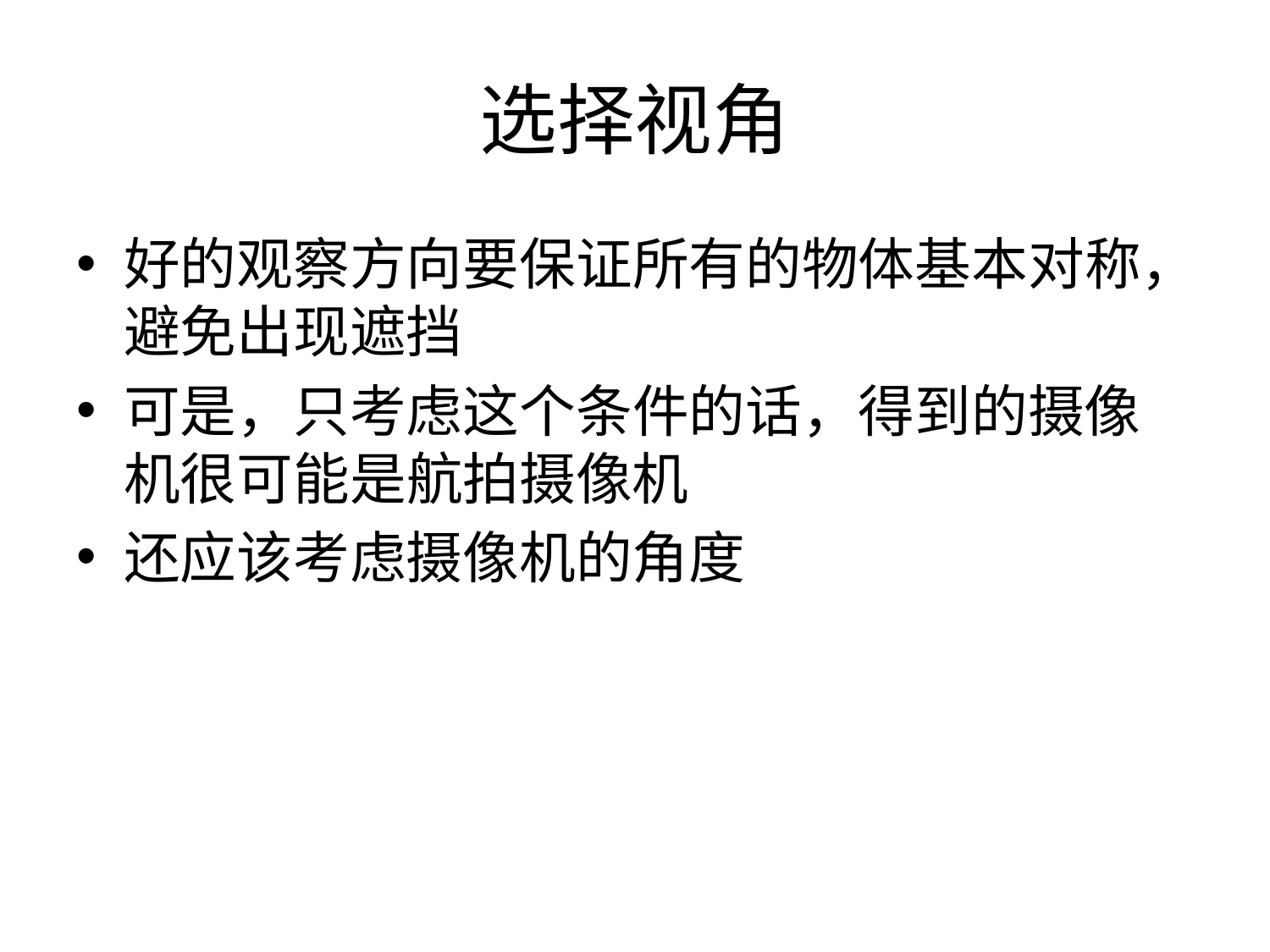

# 选择视角
好的观察方向要保证所有的物体基本对称，避免出现遮挡
可是，只考虑这个条件的话，得到的摄像机很可能是航拍摄像机
还应该考虑摄像机的角度